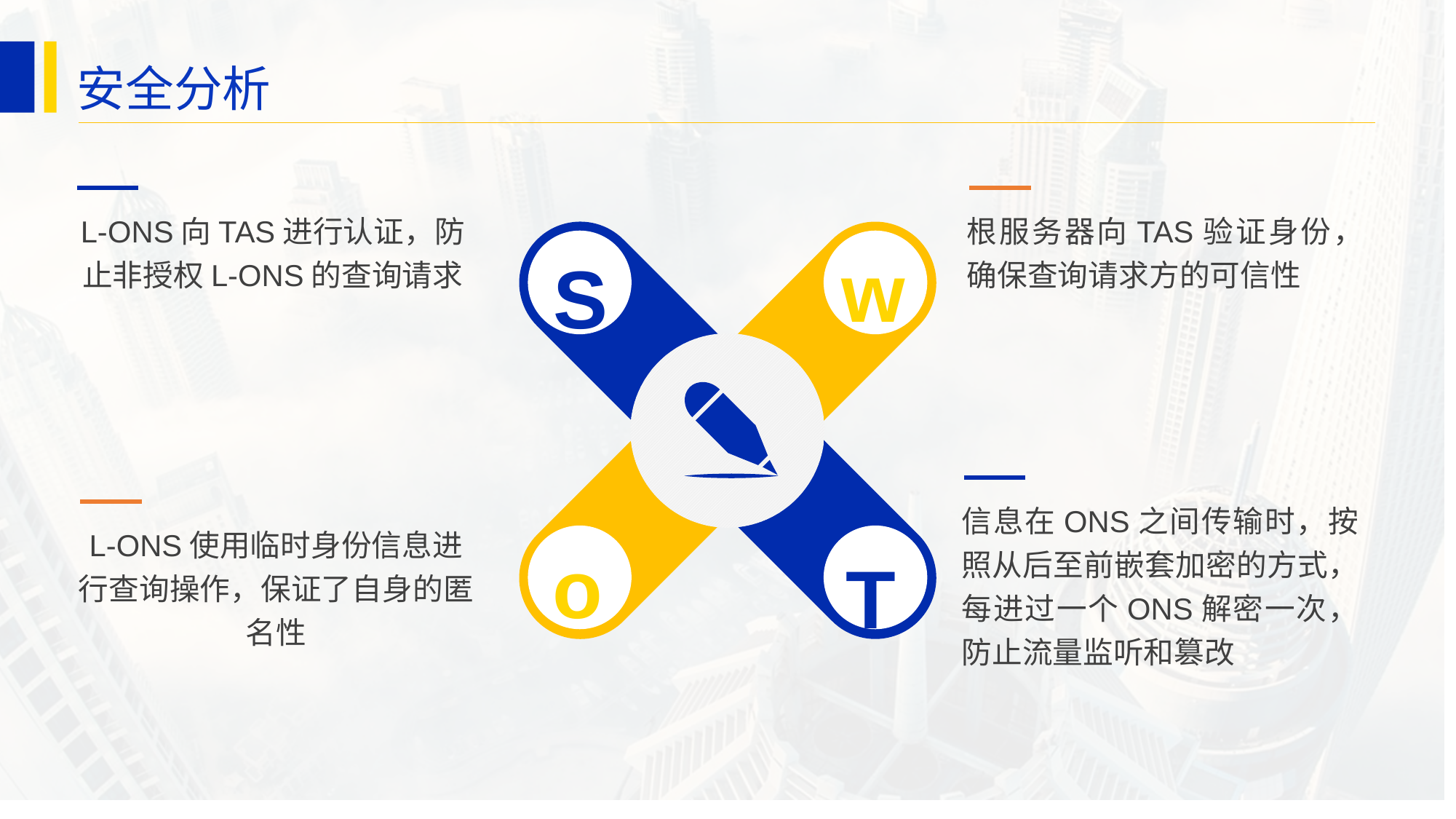

安全分析

L-ONS向TAS进行认证，防止非授权L-ONS的查询请求
根服务器向TAS验证身份，确保查询请求方的可信性
w

S

信息在ONS之间传输时，按照从后至前嵌套加密的方式，每进过一个ONS解密一次，防止流量监听和篡改
o

L-ONS使用临时身份信息进行查询操作，保证了自身的匿名性
T